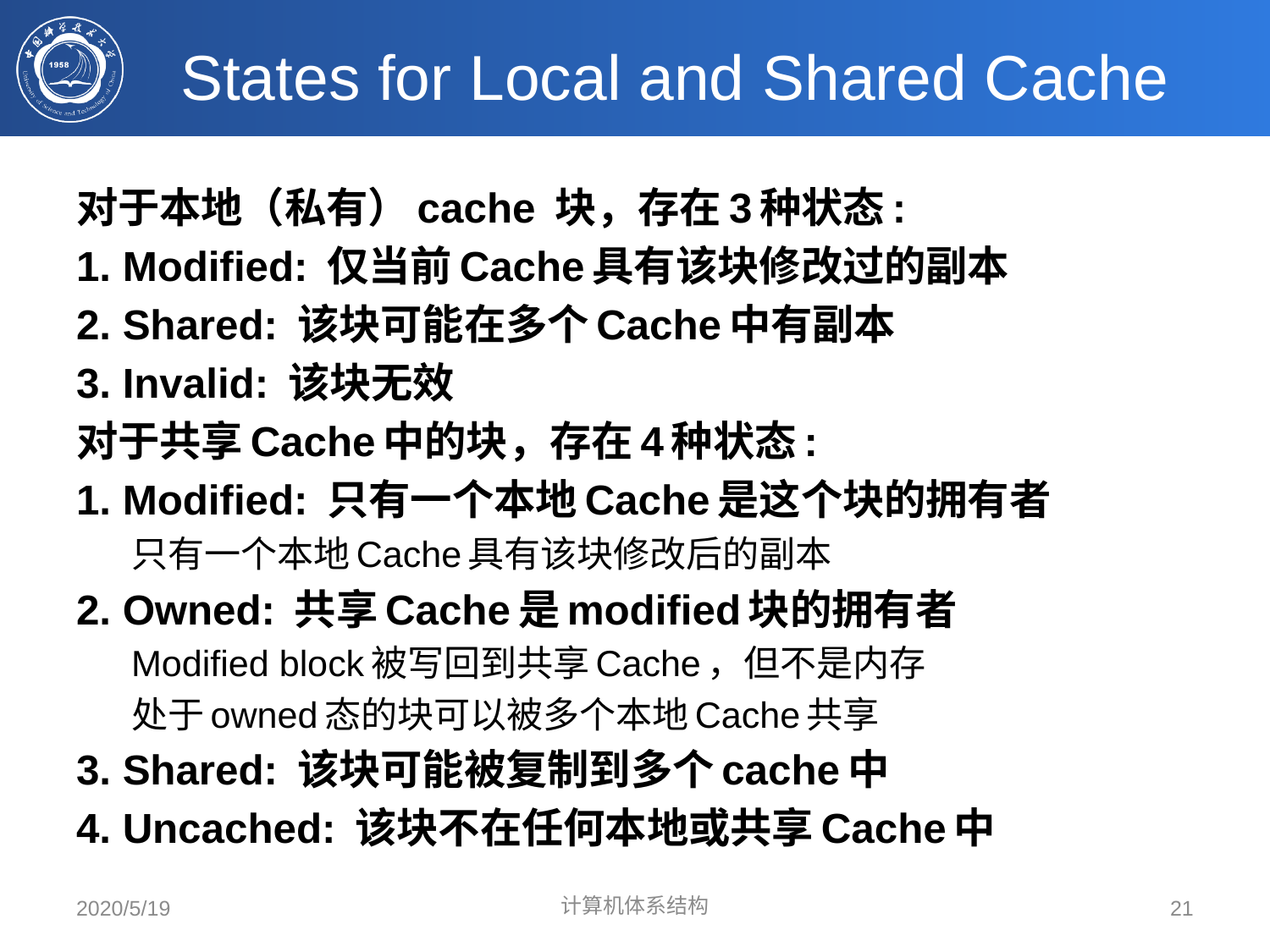

# States for Local and Shared Cache
对于本地（私有）cache 块，存在3种状态:
1. Modified: 仅当前Cache具有该块修改过的副本
2. Shared: 该块可能在多个Cache中有副本
3. Invalid: 该块无效
对于共享Cache中的块，存在4种状态:
1. Modified: 只有一个本地Cache是这个块的拥有者
只有一个本地Cache具有该块修改后的副本
2. Owned: 共享Cache是modified块的拥有者
Modified block被写回到共享Cache，但不是内存
处于owned态的块可以被多个本地Cache共享
3. Shared: 该块可能被复制到多个cache中
4. Uncached: 该块不在任何本地或共享Cache中
2020/5/19
计算机体系结构
21